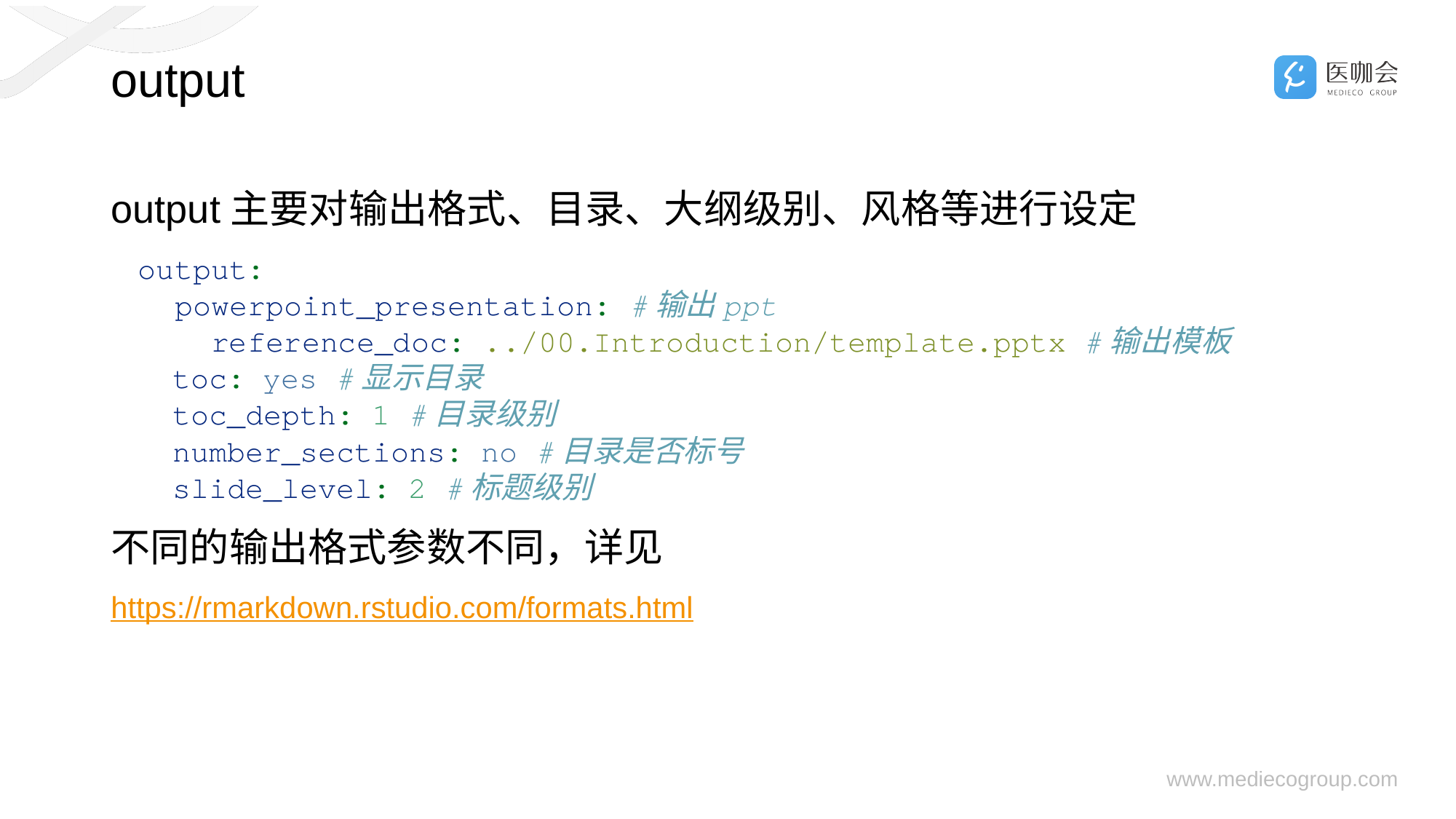

# output
output主要对输出格式、目录、大纲级别、风格等进行设定
output:
  powerpoint_presentation: #输出ppt
    reference_doc: ../00.Introduction/template.pptx #输出模板
    toc: yes #显示目录
    toc_depth: 1 #目录级别
    number_sections: no #目录是否标号
    slide_level: 2 #标题级别
不同的输出格式参数不同，详见
https://rmarkdown.rstudio.com/formats.html